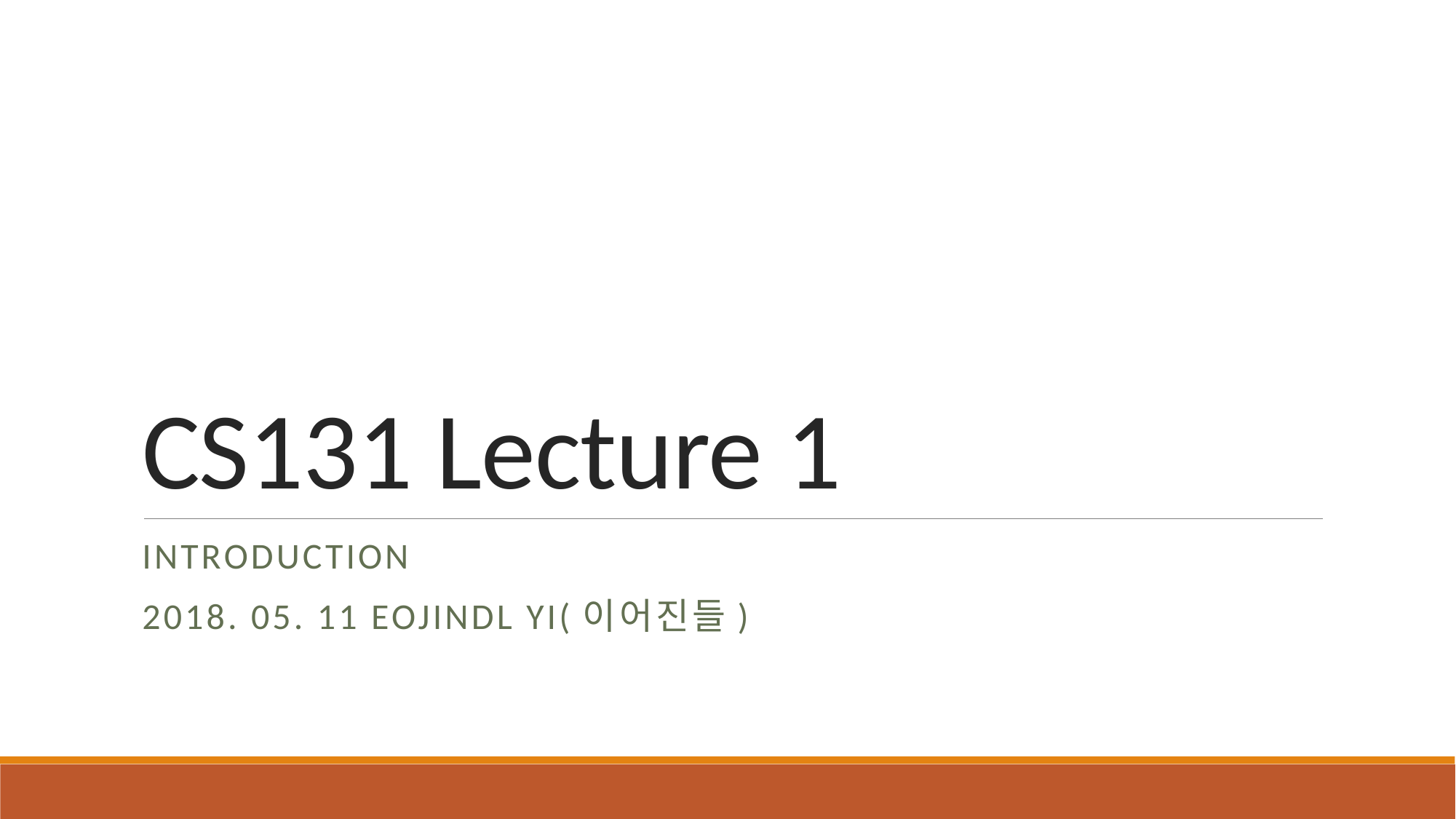

# CS131 Lecture 1
introduction
2018. 05. 11 Eojindl Yi(이어진들)